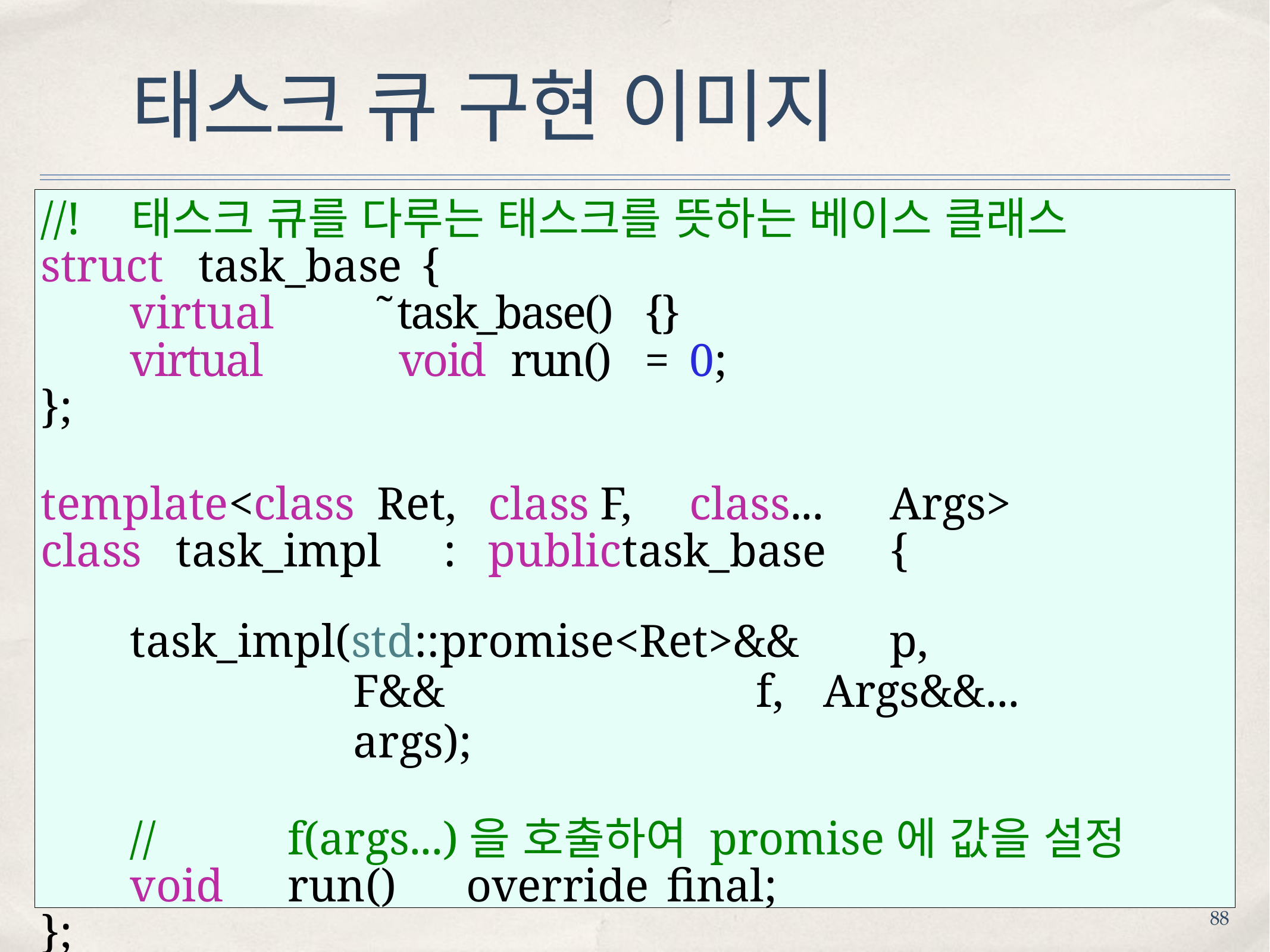

# 태스크 큐 구현 이미지

//!	태스크 큐를 다루는 태스크를 뜻하는 베이스 클래스
struct	task_base	{
virtual 	̃task_base()	{}
virtual	void	run()	=	0;
};

template<class	Ret,	class	F,	class...	Args>
class	task_impl		:	public	task_base	{
task_impl(std::promise<Ret>&&	p,
F&&	f,	Args&&...	args);

//	f(args...)을 호출하여 promise에 값을 설정
void	run()	override	final;
};
88